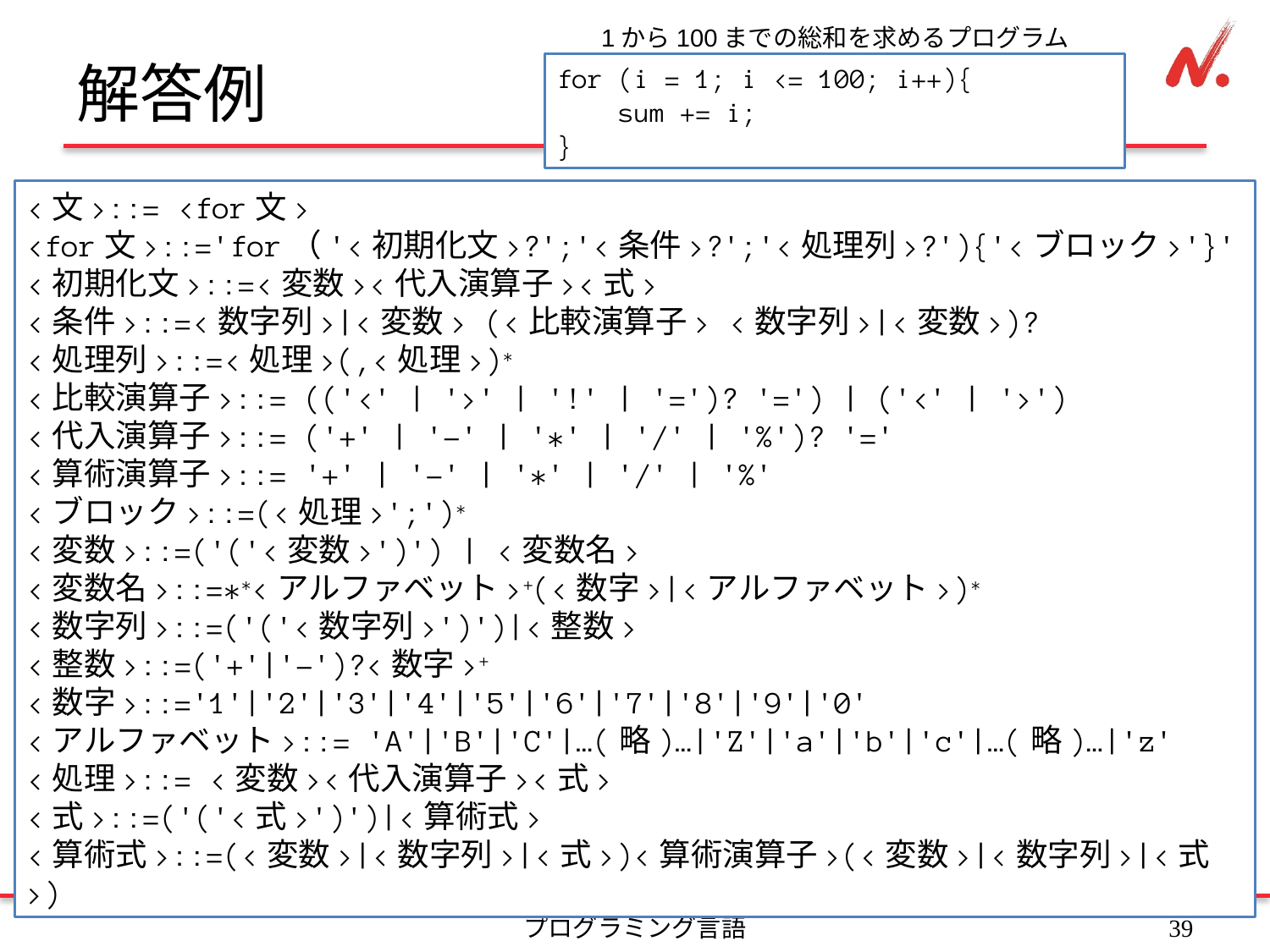

1から100までの総和を求めるプログラム
for (i = 1; i <= 100; i++){
    sum += i;
}
# 解答例
<文>::= <for文>
<for文>::='for（'<初期化文>?';'<条件>?';'<処理列>?'){'<ブロック>'}'
<初期化文>::=<変数><代入演算子><式>
<条件>::=<数字列>|<変数> (<比較演算子> <数字列>|<変数>)?
<処理列>::=<処理>(,<処理>)*
<比較演算子>::= (('<' | '>' | '!' | '=')? '=') | ('<' | '>')
<代入演算子>::= ('+' | '-' | '*' | '/' | '%')? '='
<算術演算子>::= '+' | '-' | '*' | '/' | '%'
<ブロック>::=(<処理>';')*
<変数>::=('('<変数>')') | <変数名>
<変数名>::=**<アルファベット>+(<数字>|<アルファベット>)*
<数字列>::=('('<数字列>')')|<整数>
<整数>::=('+'|'-')?<数字>+
<数字>::='1'|'2'|'3'|'4'|'5'|'6'|'7'|'8'|'9'|'0'
<アルファベット>::= 'A'|'B'|'C'|…(略)…|'Z'|'a'|'b'|'c'|…(略)…|'z'
<処理>::= <変数><代入演算子><式>
<式>::=('('<式>')')|<算術式>
<算術式>::=(<変数>|<数字列>|<式>)<算術演算子>(<変数>|<数字列>|<式>)
プログラミング言語
39